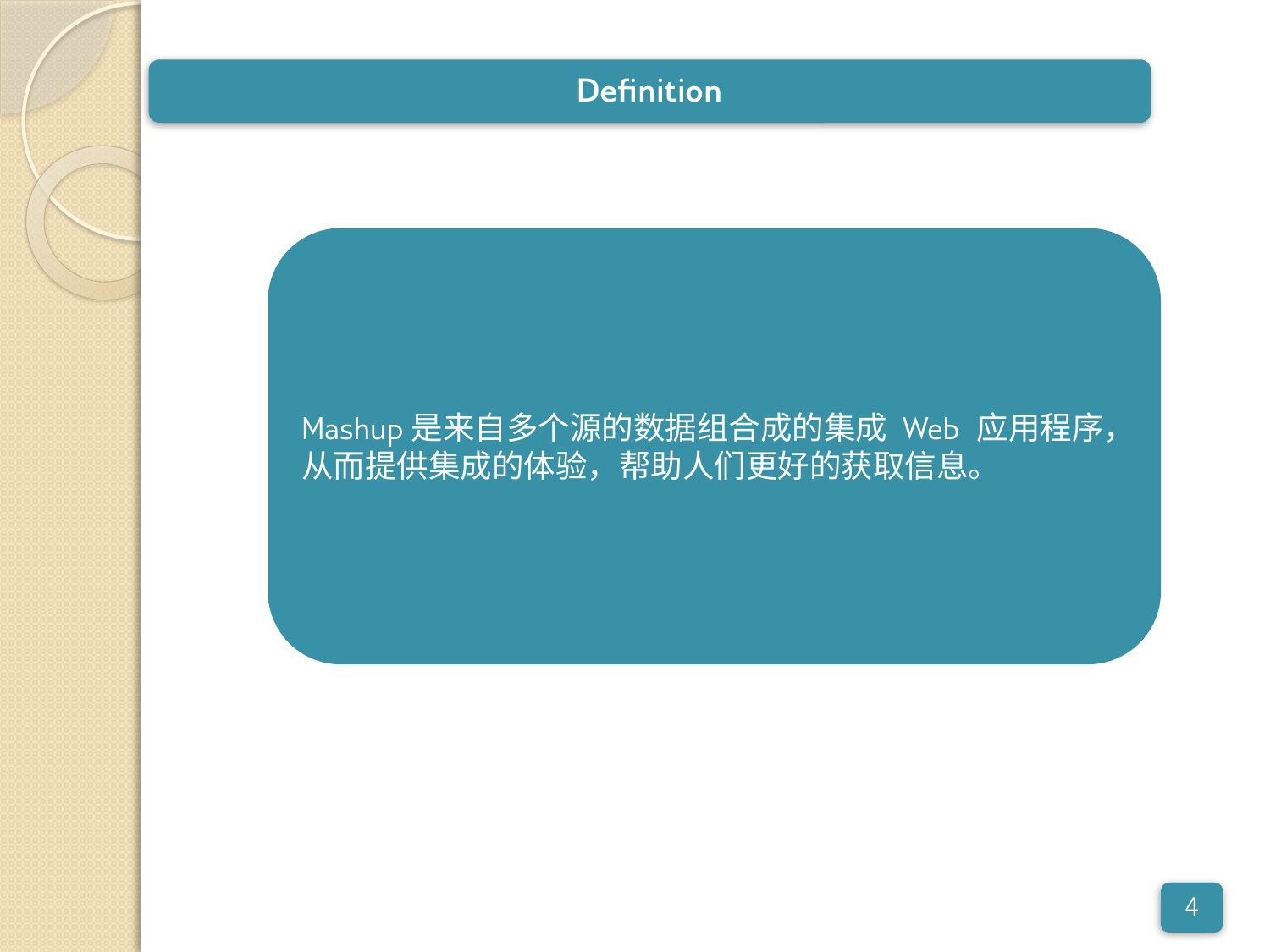

Definition
Mashup是来自多个源的数据组合成的集成 Web 应用程序，从而提供集成的体验，帮助人们更好的获取信息。

4